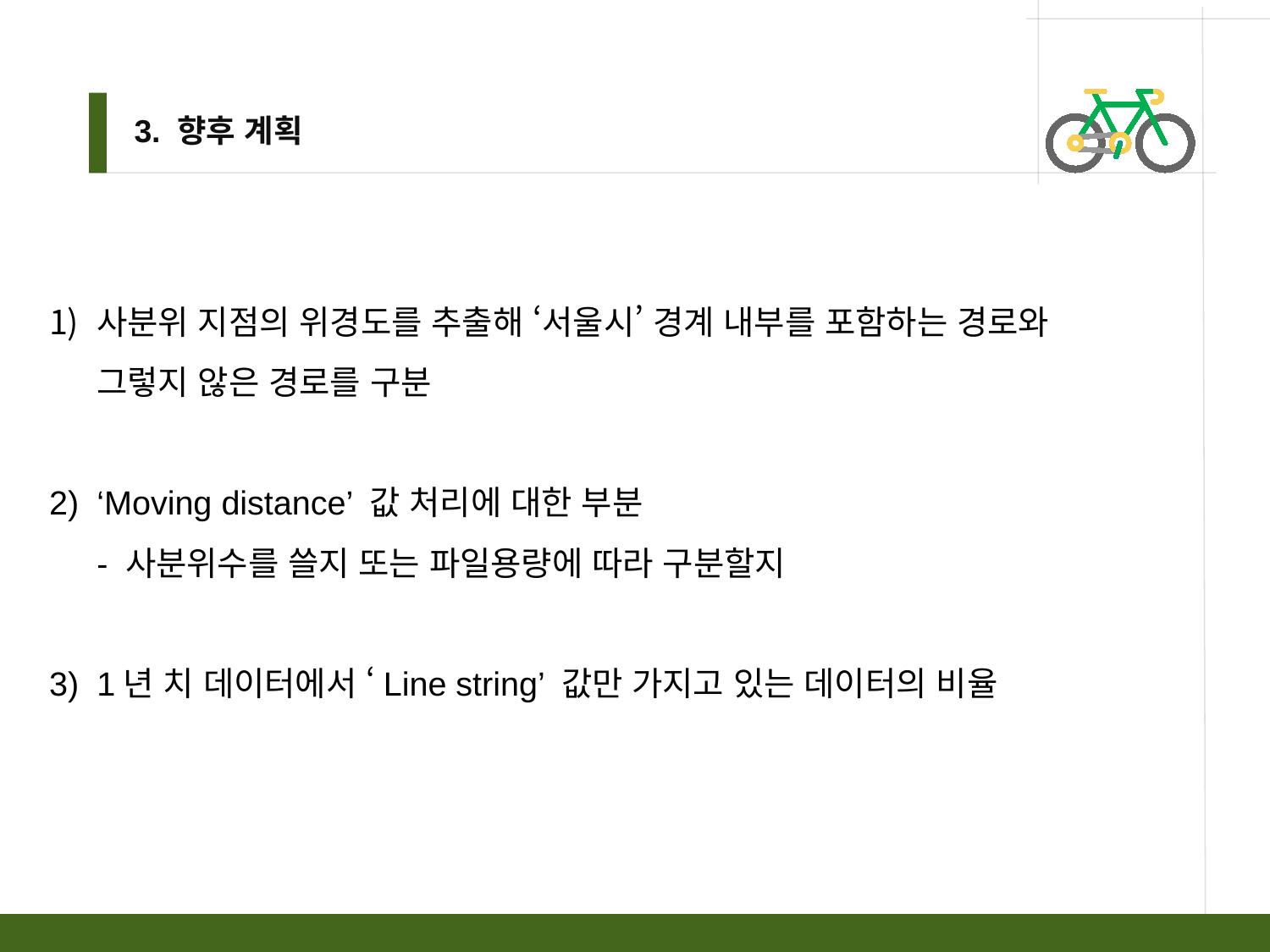

3. 향후 계획
사분위 지점의 위경도를 추출해 ‘서울시’ 경계 내부를 포함하는 경로와
그렇지 않은 경로를 구분

‘Moving distance’ 값 처리에 대한 부분
- 사분위수를 쓸지 또는 파일용량에 따라 구분할지

1년 치 데이터에서 ‘Line string’ 값만 가지고 있는 데이터의 비율